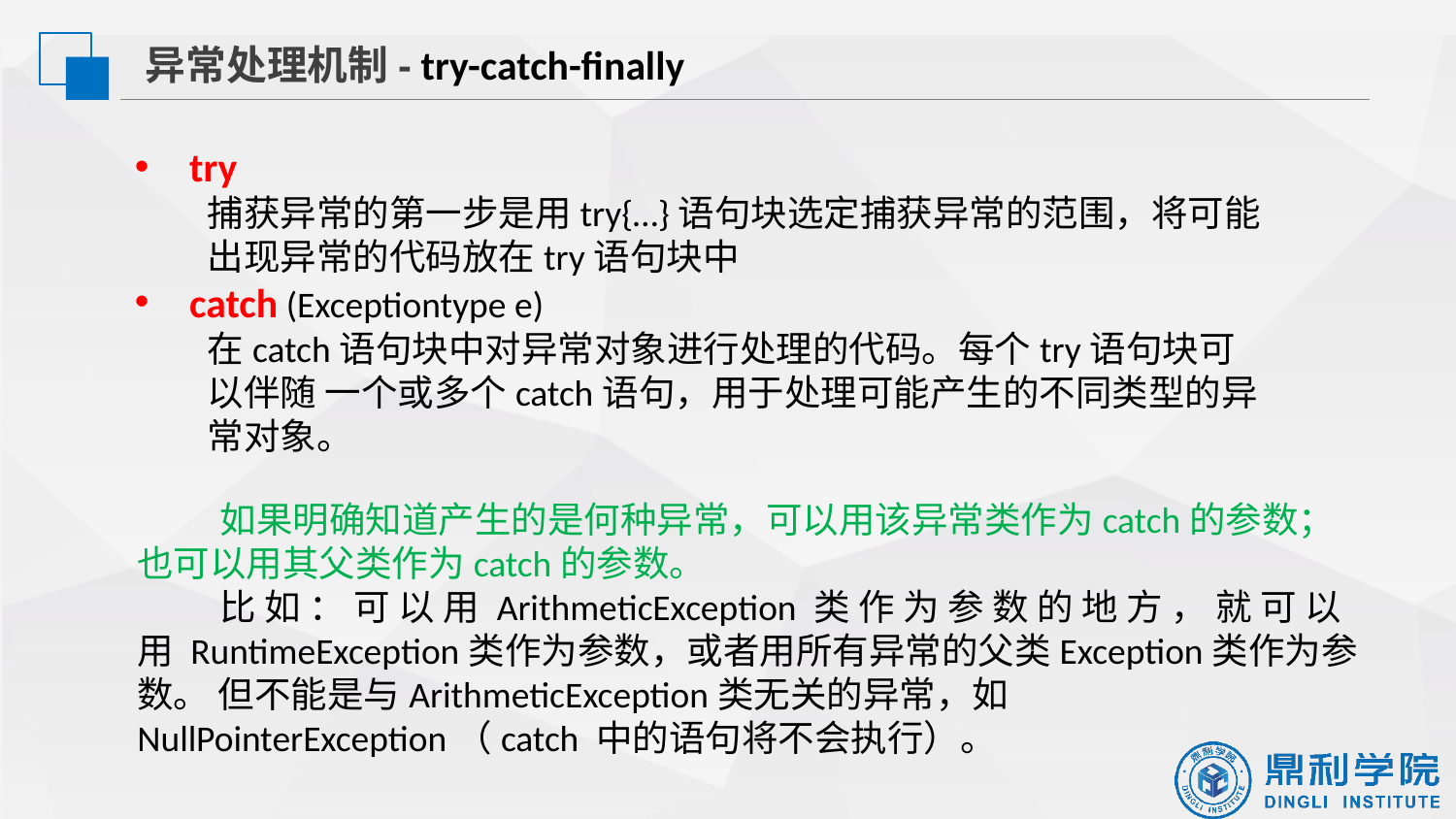

异常处理机制- try-catch-finally
try
捕获异常的第一步是用try{…}语句块选定捕获异常的范围，将可能出现异常的代码放在try语句块中
catch (Exceptiontype e)
在catch语句块中对异常对象进行处理的代码。每个try语句块可以伴随 一个或多个catch语句，用于处理可能产生的不同类型的异常对象。
         如果明确知道产生的是何种异常，可以用该异常类作为catch的参数；也可以用其父类作为catch的参数。
         比 如 ： 可 以 用 ArithmeticException 类 作 为 参 数 的 地 方 ， 就 可 以 用 RuntimeException类作为参数，或者用所有异常的父类Exception类作为参数。 但不能是与ArithmeticException类无关的异常，如NullPointerException（catch 中的语句将不会执行）。